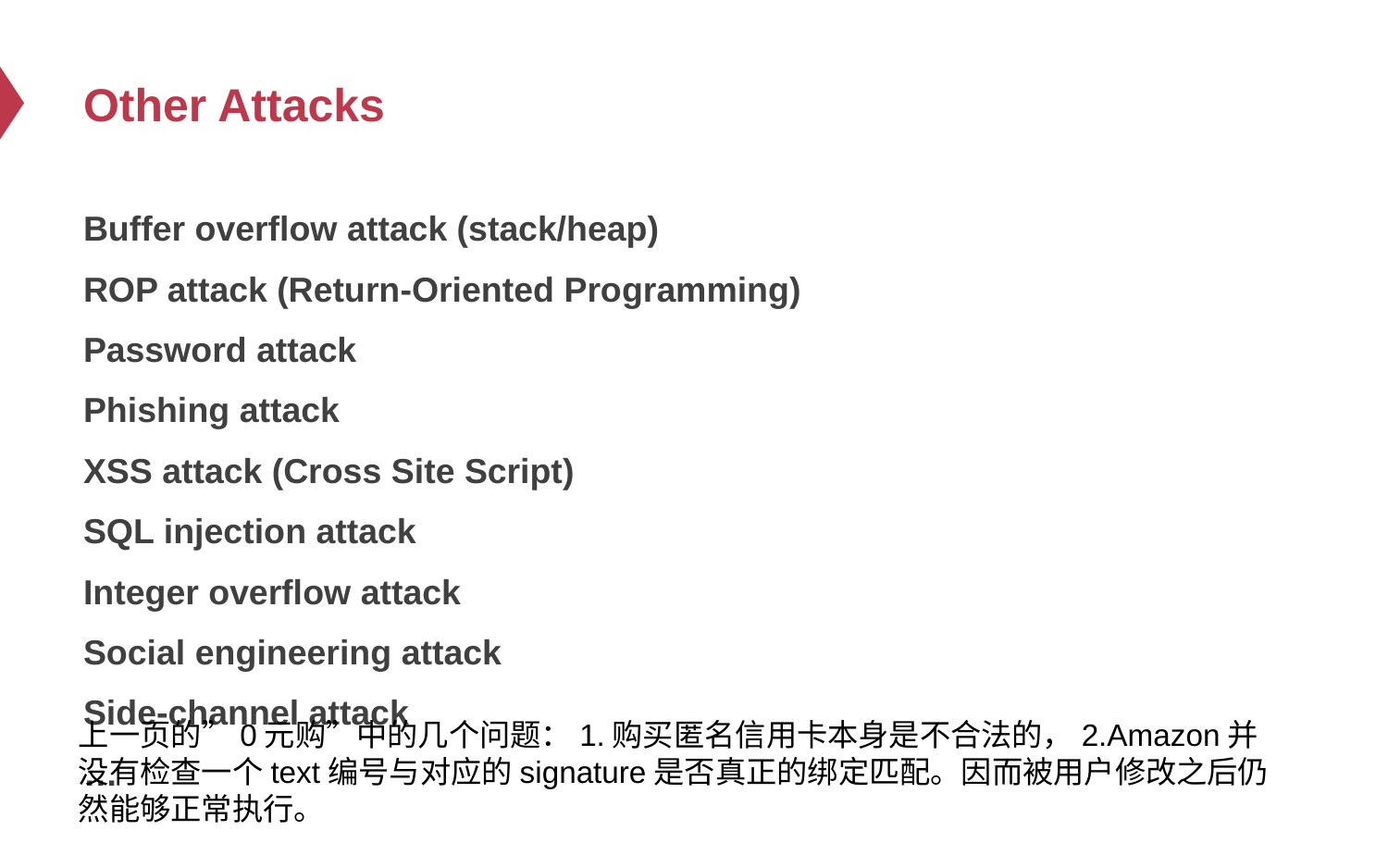

# Other Attacks
Buffer overflow attack (stack/heap)
ROP attack (Return-Oriented Programming)
Password attack
Phishing attack
XSS attack (Cross Site Script)
SQL injection attack
Integer overflow attack
Social engineering attack
Side-channel attack
…
上一页的”0元购”中的几个问题：1.购买匿名信用卡本身是不合法的，2.Amazon并没有检查一个text编号与对应的signature是否真正的绑定匹配。因而被用户修改之后仍然能够正常执行。
21